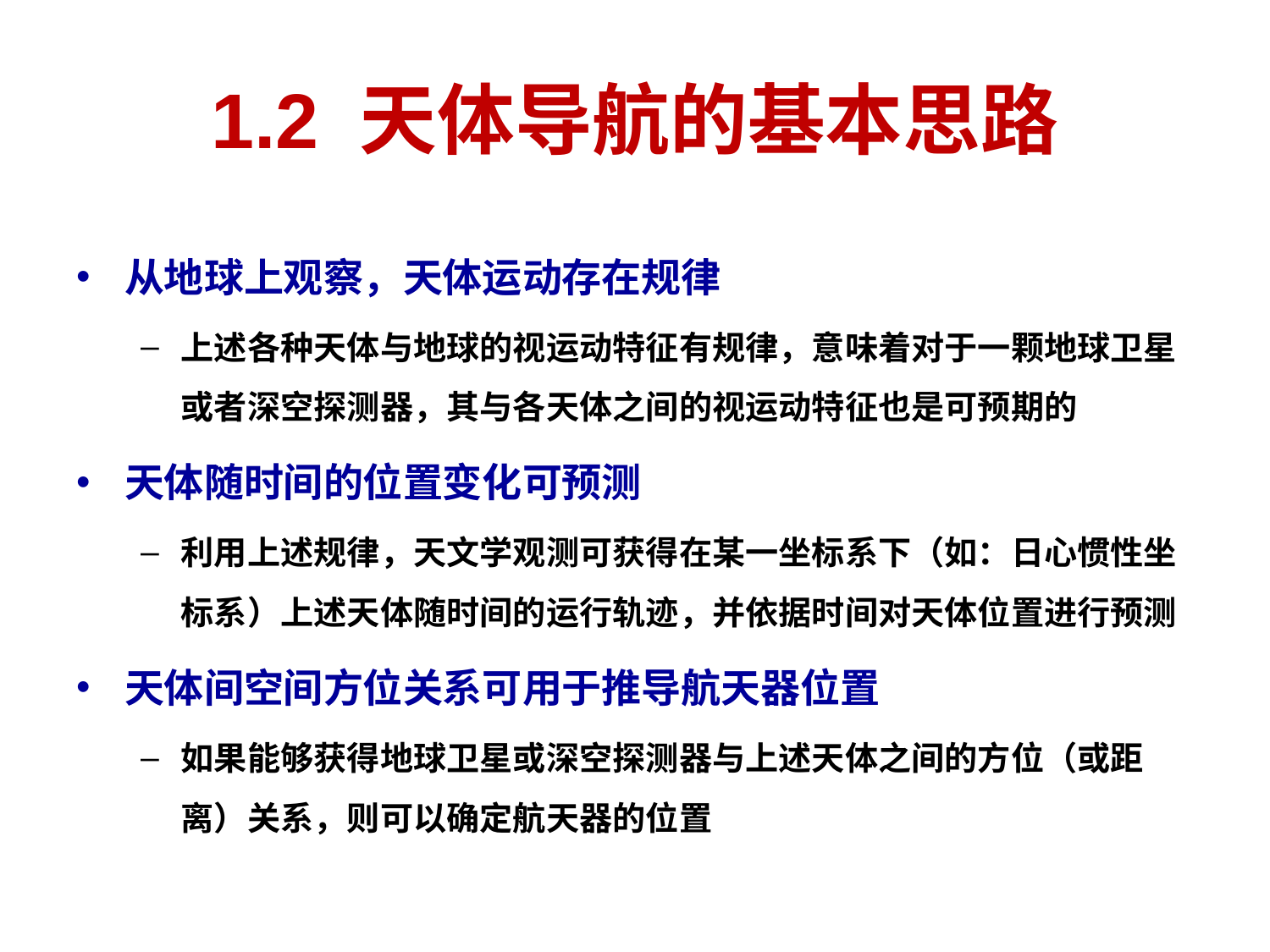

# 1.2 天体导航的基本思路
从地球上观察，天体运动存在规律
上述各种天体与地球的视运动特征有规律，意味着对于一颗地球卫星或者深空探测器，其与各天体之间的视运动特征也是可预期的
天体随时间的位置变化可预测
利用上述规律，天文学观测可获得在某一坐标系下（如：日心惯性坐标系）上述天体随时间的运行轨迹，并依据时间对天体位置进行预测
天体间空间方位关系可用于推导航天器位置
如果能够获得地球卫星或深空探测器与上述天体之间的方位（或距离）关系，则可以确定航天器的位置